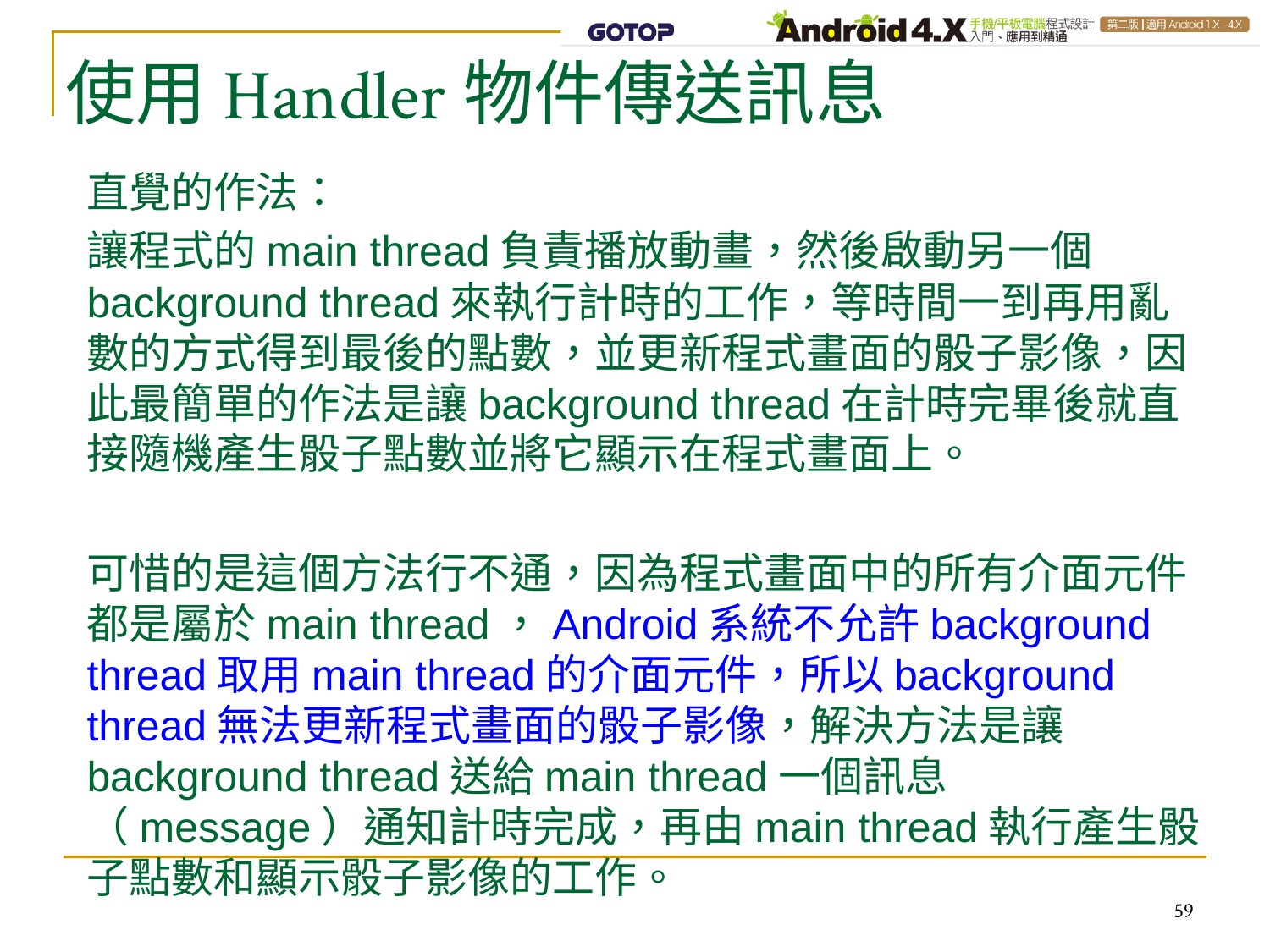

# 使用Handler物件傳送訊息
直覺的作法：
讓程式的main thread負責播放動畫，然後啟動另一個background thread來執行計時的工作，等時間一到再用亂數的方式得到最後的點數，並更新程式畫面的骰子影像，因此最簡單的作法是讓background thread在計時完畢後就直接隨機產生骰子點數並將它顯示在程式畫面上。

可惜的是這個方法行不通，因為程式畫面中的所有介面元件都是屬於main thread，Android系統不允許background thread取用main thread的介面元件，所以background thread無法更新程式畫面的骰子影像，解決方法是讓background thread送給main thread一個訊息（message）通知計時完成，再由main thread執行產生骰子點數和顯示骰子影像的工作。
59